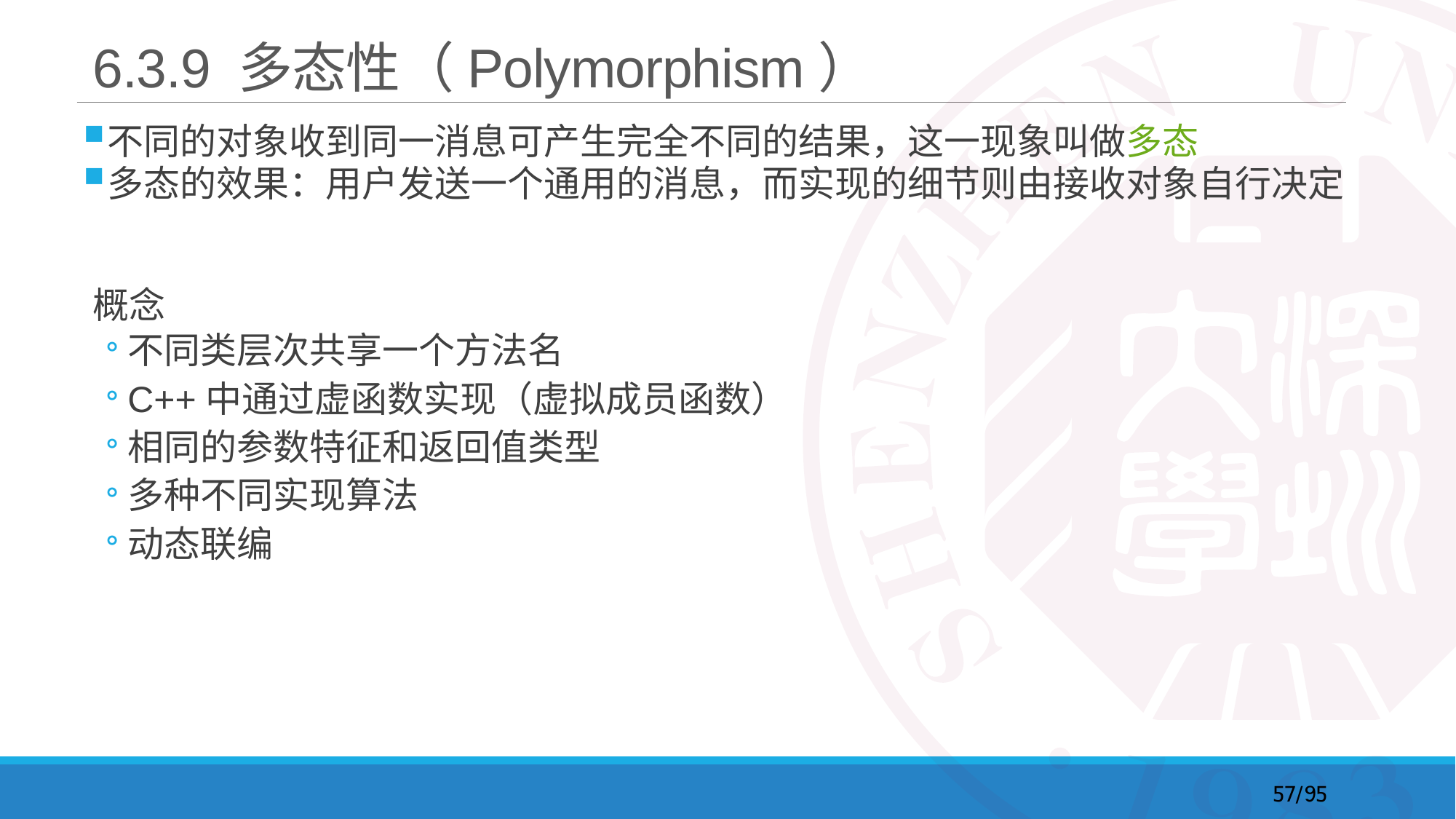

# 6.3.9 多态性（Polymorphism）
不同的对象收到同一消息可产生完全不同的结果，这一现象叫做多态
多态的效果：用户发送一个通用的消息，而实现的细节则由接收对象自行决定

概念
不同类层次共享一个方法名
C++中通过虚函数实现（虚拟成员函数）
相同的参数特征和返回值类型
多种不同实现算法
动态联编
57/95